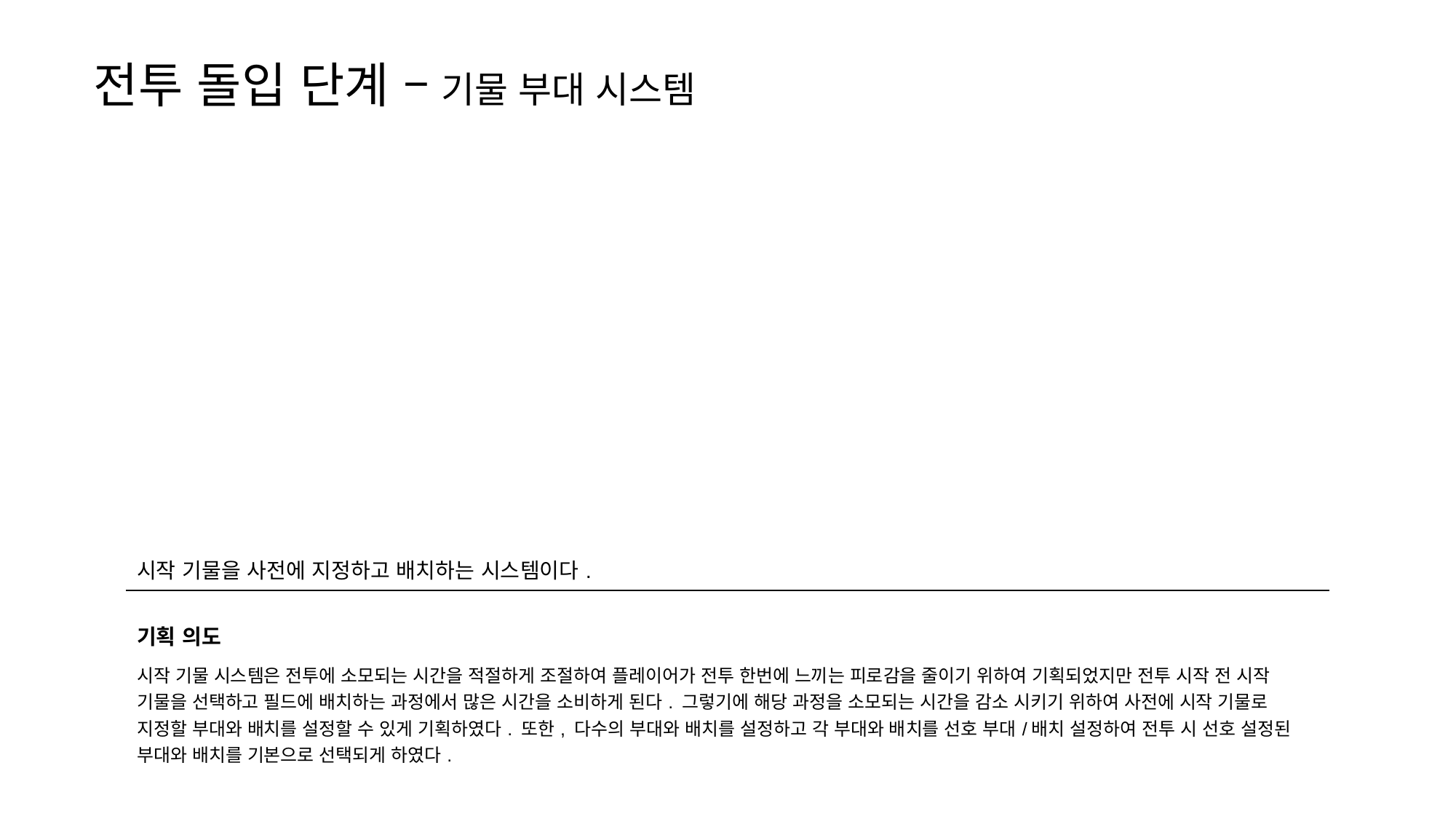

전투 돌입 단계 – 기물 부대 시스템
| 시작 기물을 사전에 지정하고 배치하는 시스템이다. |
| --- |
| 기획 의도 |
| 시작 기물 시스템은 전투에 소모되는 시간을 적절하게 조절하여 플레이어가 전투 한번에 느끼는 피로감을 줄이기 위하여 기획되었지만 전투 시작 전 시작 기물을 선택하고 필드에 배치하는 과정에서 많은 시간을 소비하게 된다. 그렇기에 해당 과정을 소모되는 시간을 감소 시키기 위하여 사전에 시작 기물로 지정할 부대와 배치를 설정할 수 있게 기획하였다. 또한, 다수의 부대와 배치를 설정하고 각 부대와 배치를 선호 부대/배치 설정하여 전투 시 선호 설정된 부대와 배치를 기본으로 선택되게 하였다. |